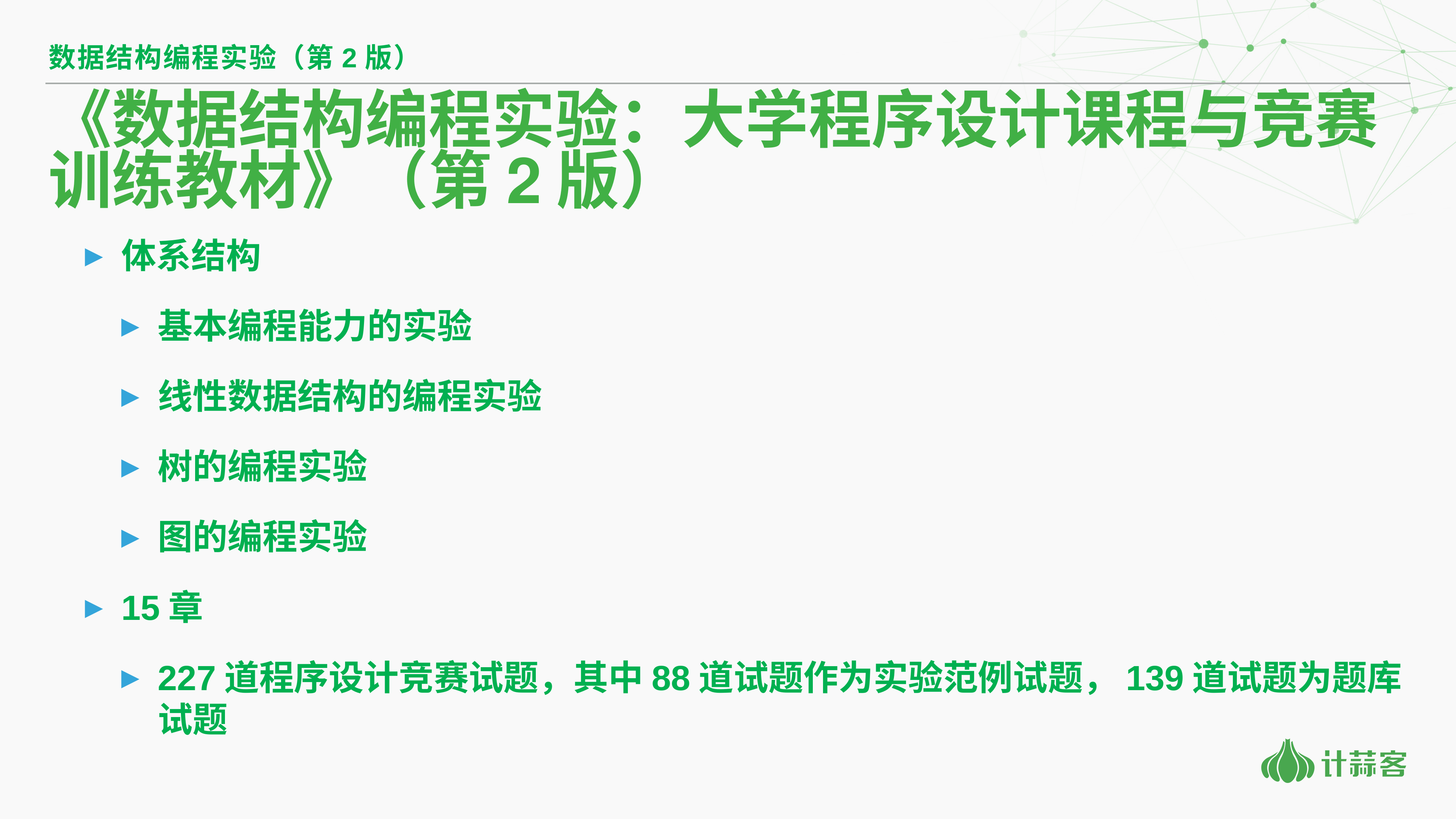

数据结构编程实验（第2版）
# 《数据结构编程实验：大学程序设计课程与竞赛训练教材》（第2版）
体系结构
基本编程能力的实验
线性数据结构的编程实验
树的编程实验
图的编程实验
15章
227道程序设计竞赛试题，其中88道试题作为实验范例试题，139道试题为题库试题